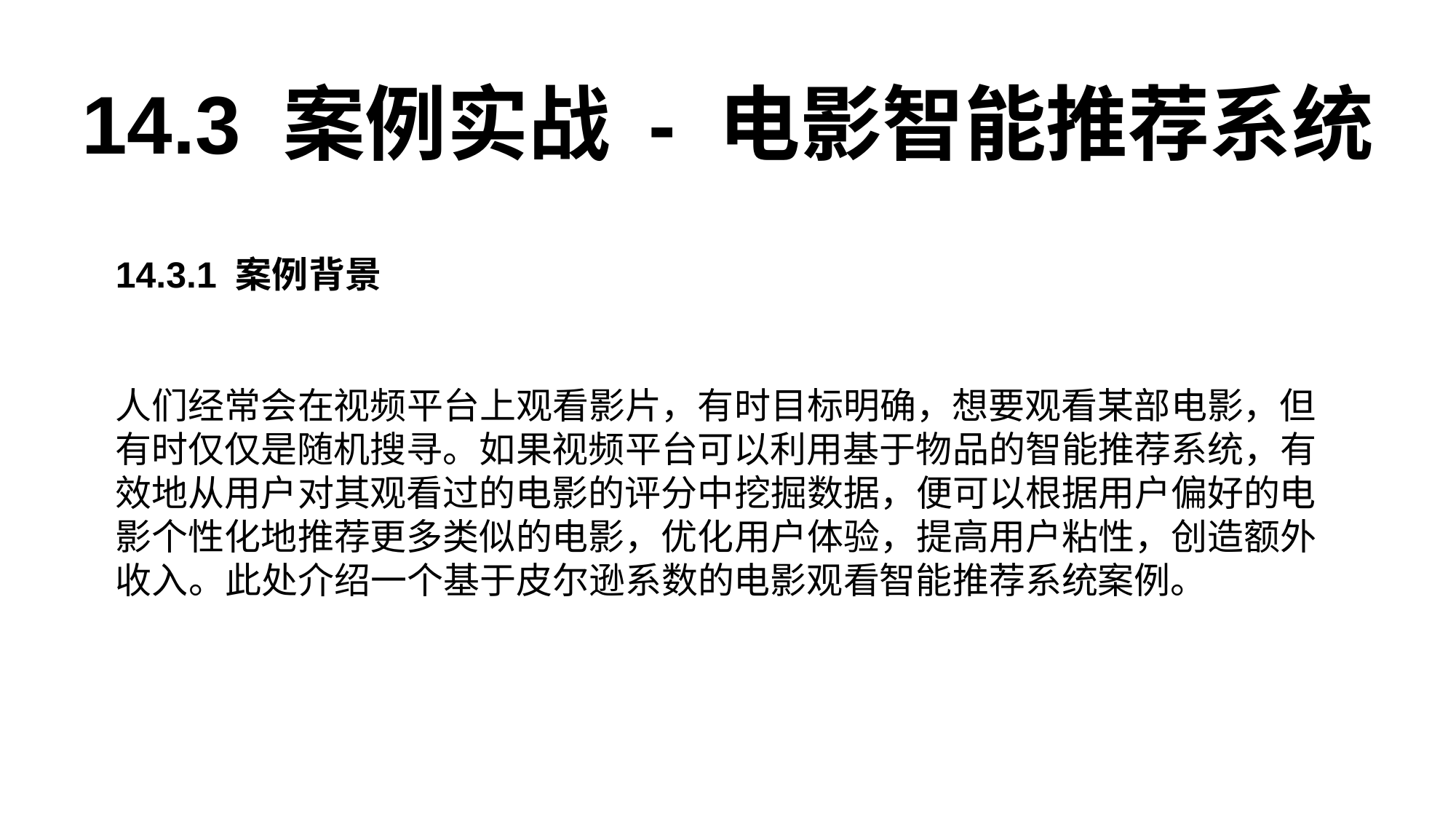

14.3 案例实战 - 电影智能推荐系统
14.3.1 案例背景

人们经常会在视频平台上观看影片，有时目标明确，想要观看某部电影，但有时仅仅是随机搜寻。如果视频平台可以利用基于物品的智能推荐系统，有效地从用户对其观看过的电影的评分中挖掘数据，便可以根据用户偏好的电影个性化地推荐更多类似的电影，优化用户体验，提高用户粘性，创造额外收入。此处介绍一个基于皮尔逊系数的电影观看智能推荐系统案例。